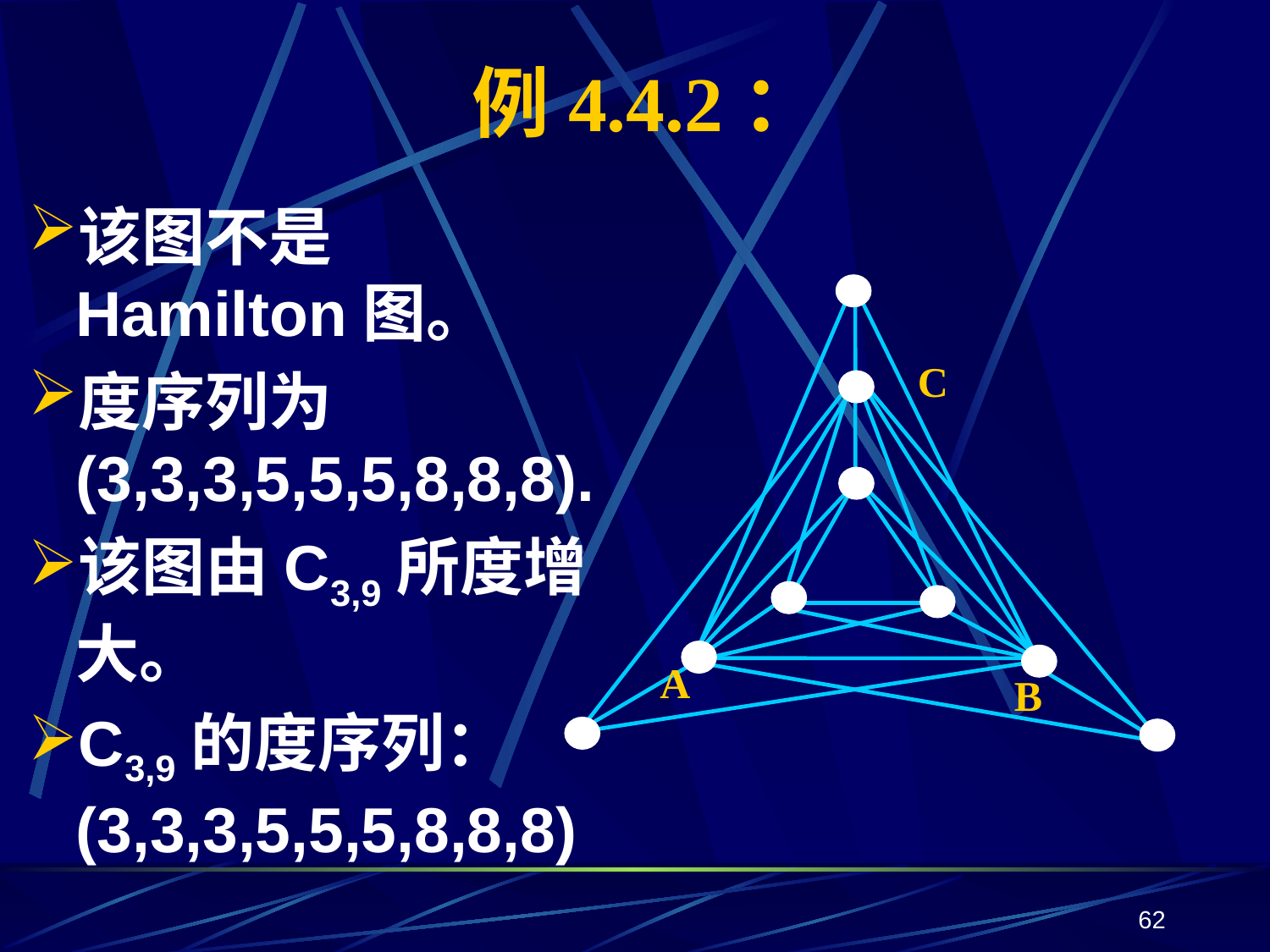

# 例4.4.2：
该图不是Hamilton图。
度序列为(3,3,3,5,5,5,8,8,8).
该图由C3,9所度增大。
C3,9的度序列：(3,3,3,5,5,5,8,8,8)

B

A

C

62